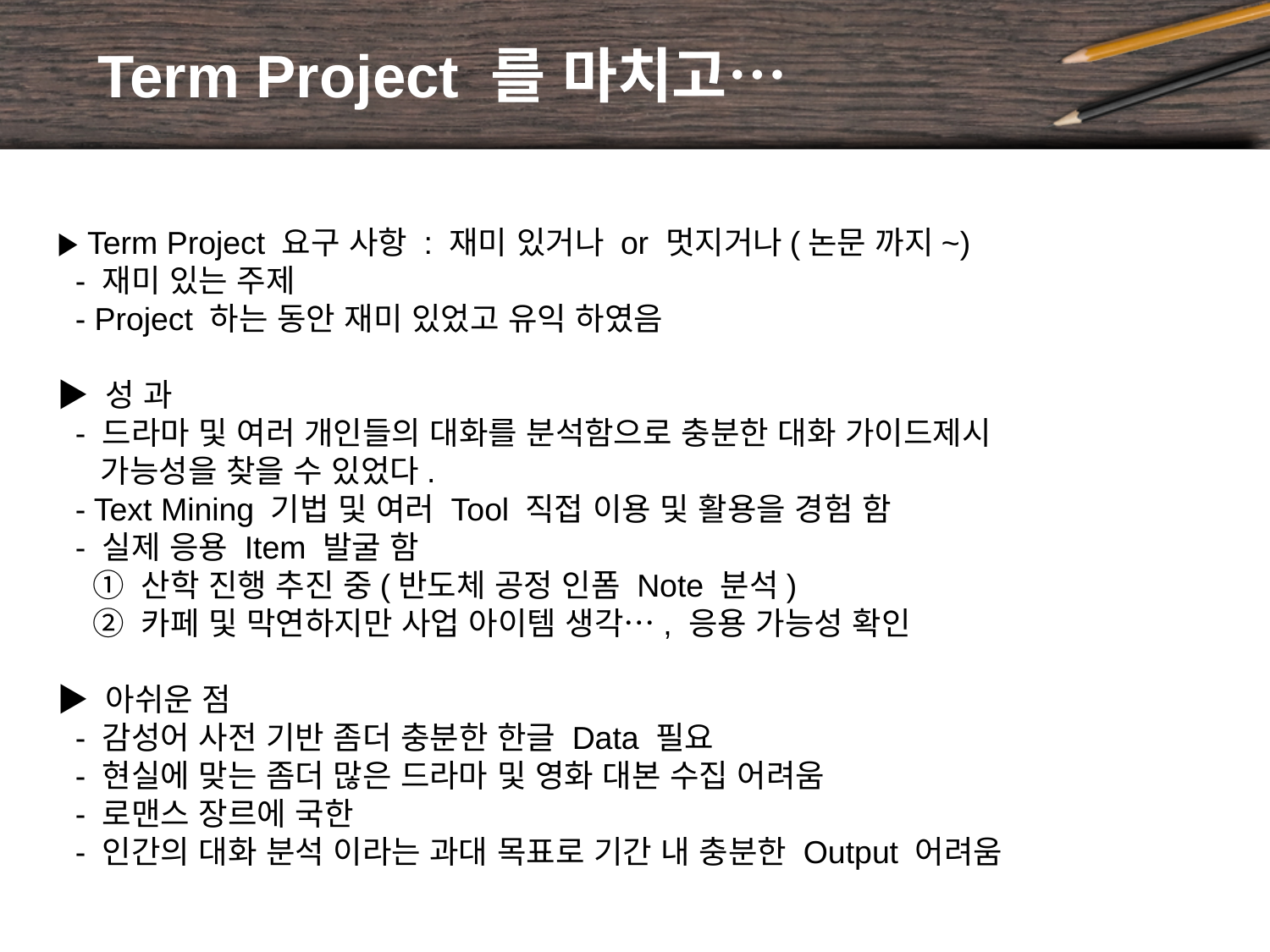

# Term Project 를 마치고…
▶ Term Project 요구 사항 : 재미 있거나 or 멋지거나(논문 까지~)
  - 재미 있는 주제
  - Project 하는 동안 재미 있었고 유익 하였음

▶ 성 과
  - 드라마 및 여러 개인들의 대화를 분석함으로 충분한 대화 가이드제시
    가능성을 찾을 수 있었다.
  - Text Mining 기법 및 여러 Tool 직접 이용 및 활용을 경험 함
  - 실제 응용 Item 발굴 함
    ① 산학 진행 추진 중(반도체 공정 인폼 Note 분석)
    ② 카페 및 막연하지만 사업 아이템 생각…, 응용 가능성 확인

▶ 아쉬운 점
  - 감성어 사전 기반 좀더 충분한 한글 Data 필요
  - 현실에 맞는 좀더 많은 드라마 및 영화 대본 수집 어려움
  - 로맨스 장르에 국한
  - 인간의 대화 분석 이라는 과대 목표로 기간 내 충분한 Output 어려움
대중의 성향 분석